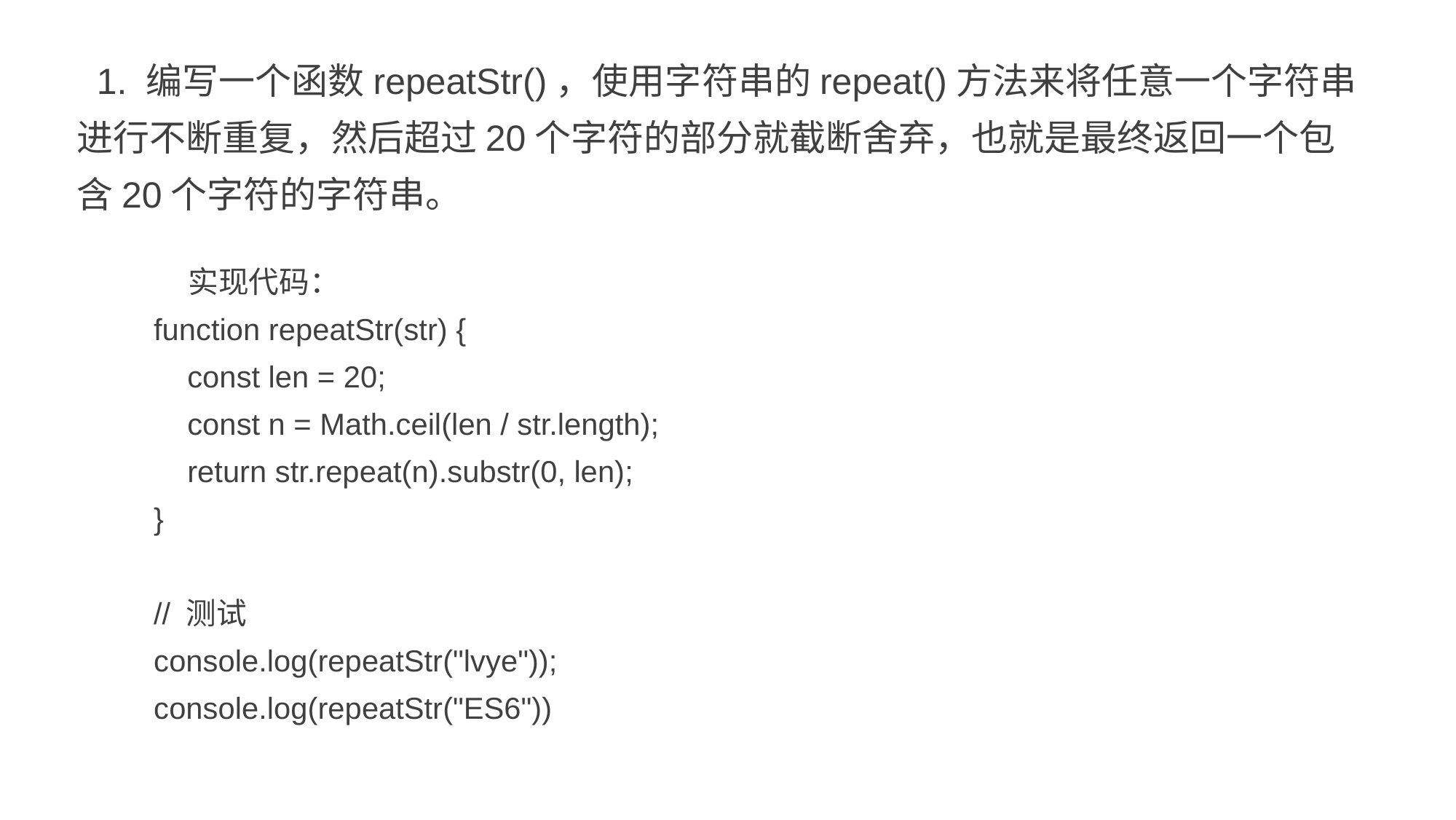

1. 编写一个函数repeatStr()，使用字符串的repeat()方法来将任意一个字符串进行不断重复，然后超过20个字符的部分就截断舍弃，也就是最终返回一个包含20个字符的字符串。

    实现代码：
function repeatStr(str) {
    const len = 20;
    const n = Math.ceil(len / str.length);
    return str.repeat(n).substr(0, len);
}

// 测试
console.log(repeatStr("lvye"));
console.log(repeatStr("ES6"))